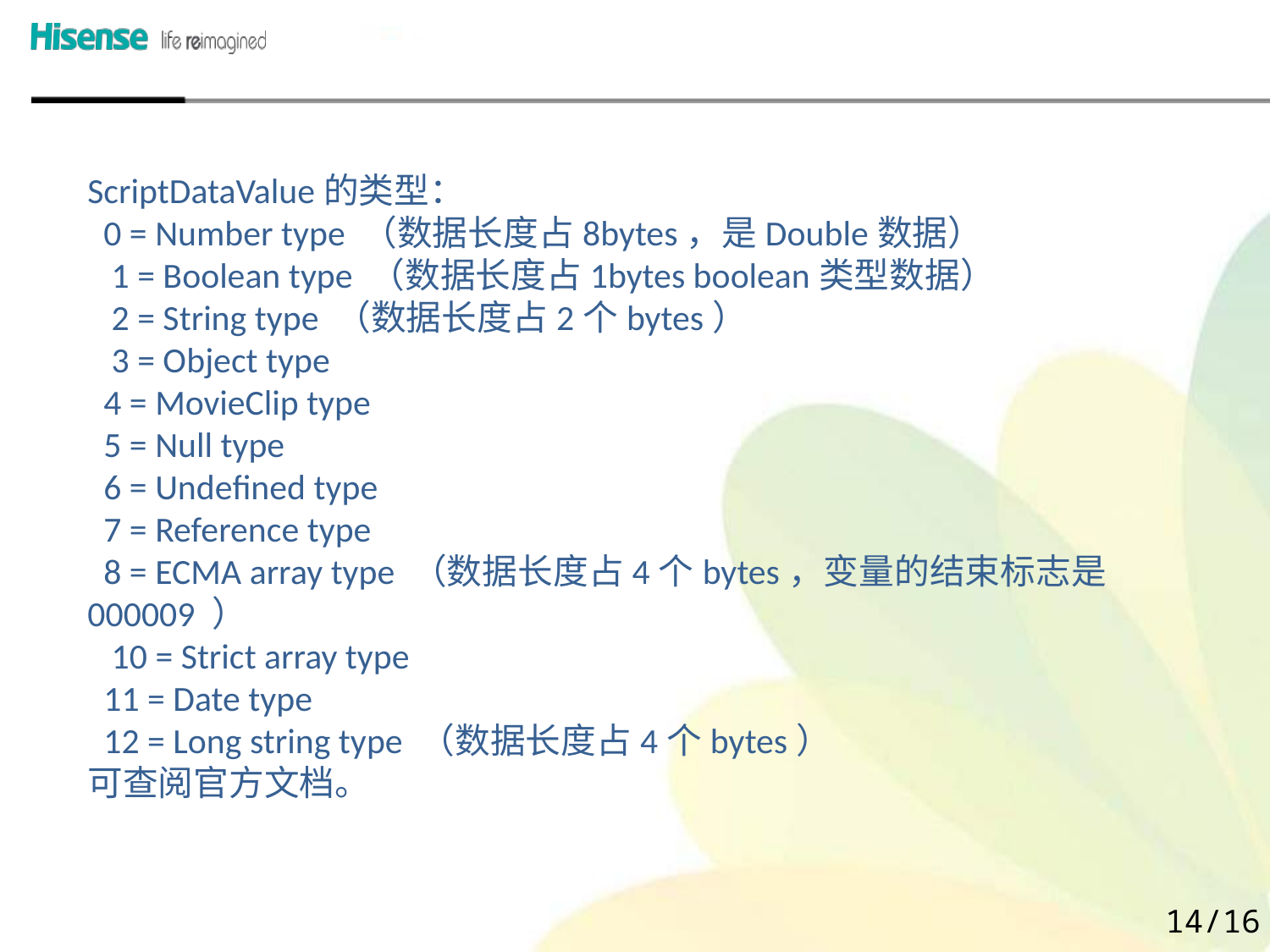

ScriptDataValue的类型：
  0 = Number type （数据长度占8bytes，是Double数据）
  1 = Boolean type （数据长度占1bytes boolean类型数据）
  2 = String type （数据长度占2个bytes）
  3 = Object type 
  4 = MovieClip type 
  5 = Null type 
  6 = Undefined type 
  7 = Reference type 
  8 = ECMA array type （数据长度占4个bytes，变量的结束标志是000009 ）
  10 = Strict array type 
  11 = Date type 
  12 = Long string type （数据长度占4个bytes）
可查阅官方文档。
14/16